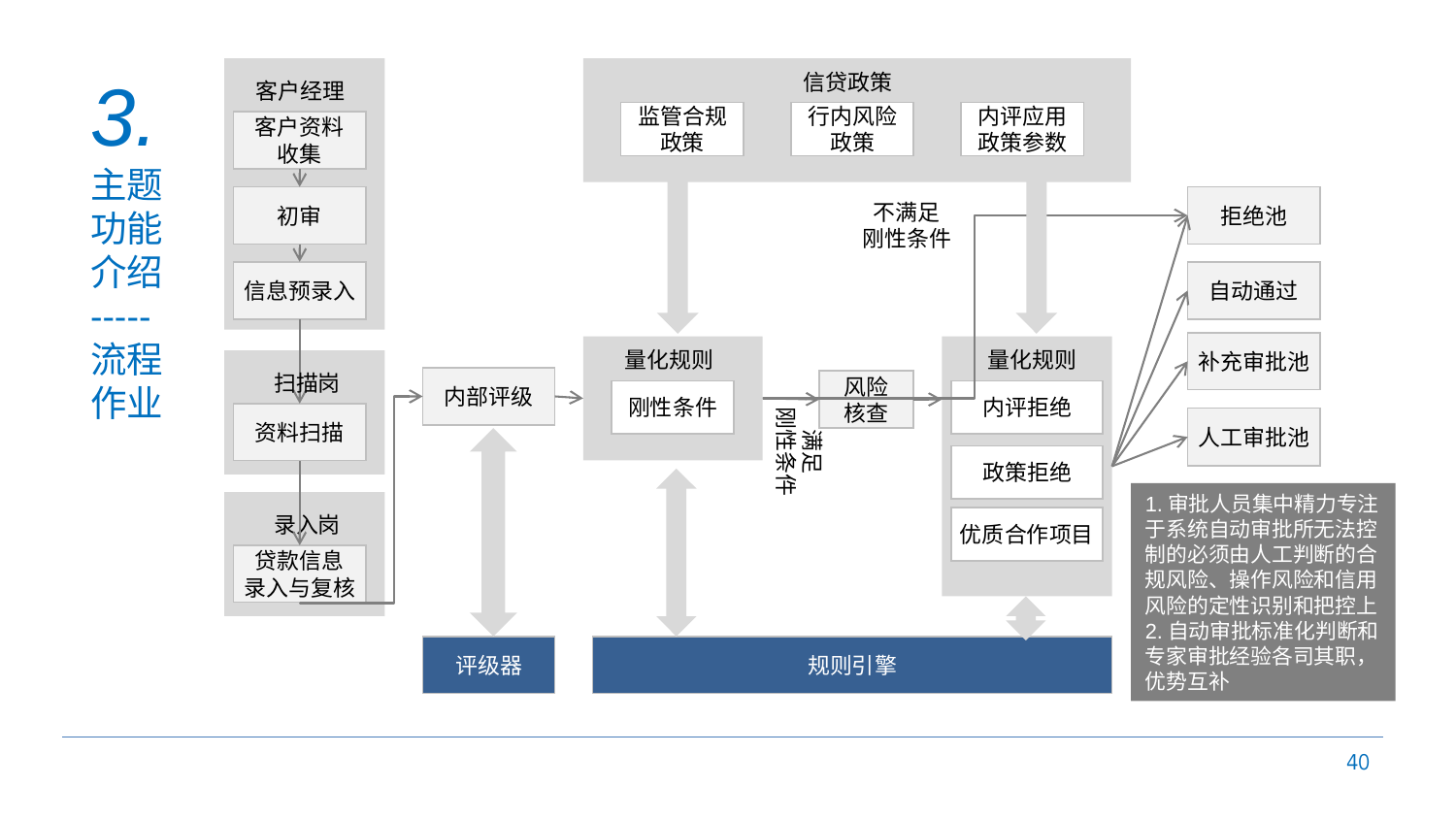

# 3. 主题 功能 介绍 ----- 流程 作业

信贷政策
客户经理
监管合规
政策
行内风险
政策
内评应用
政策参数
客户资料
收集

初审
拒绝池
不满足
刚性条件
信息预录入
自动通过
补充审批池

量化规则
量化规则

扫描岗
内部评级
风险
核查
刚性条件
内评拒绝
满足
刚性条件
资料扫描
人工审批池

政策拒绝

1.审批人员集中精力专注于系统自动审批所无法控制的必须由人工判断的合规风险、操作风险和信用风险的定性识别和把控上
2.自动审批标准化判断和专家审批经验各司其职，优势互补

录入岗
优质合作项目
贷款信息
录入与复核

评级器
规则引擎
40